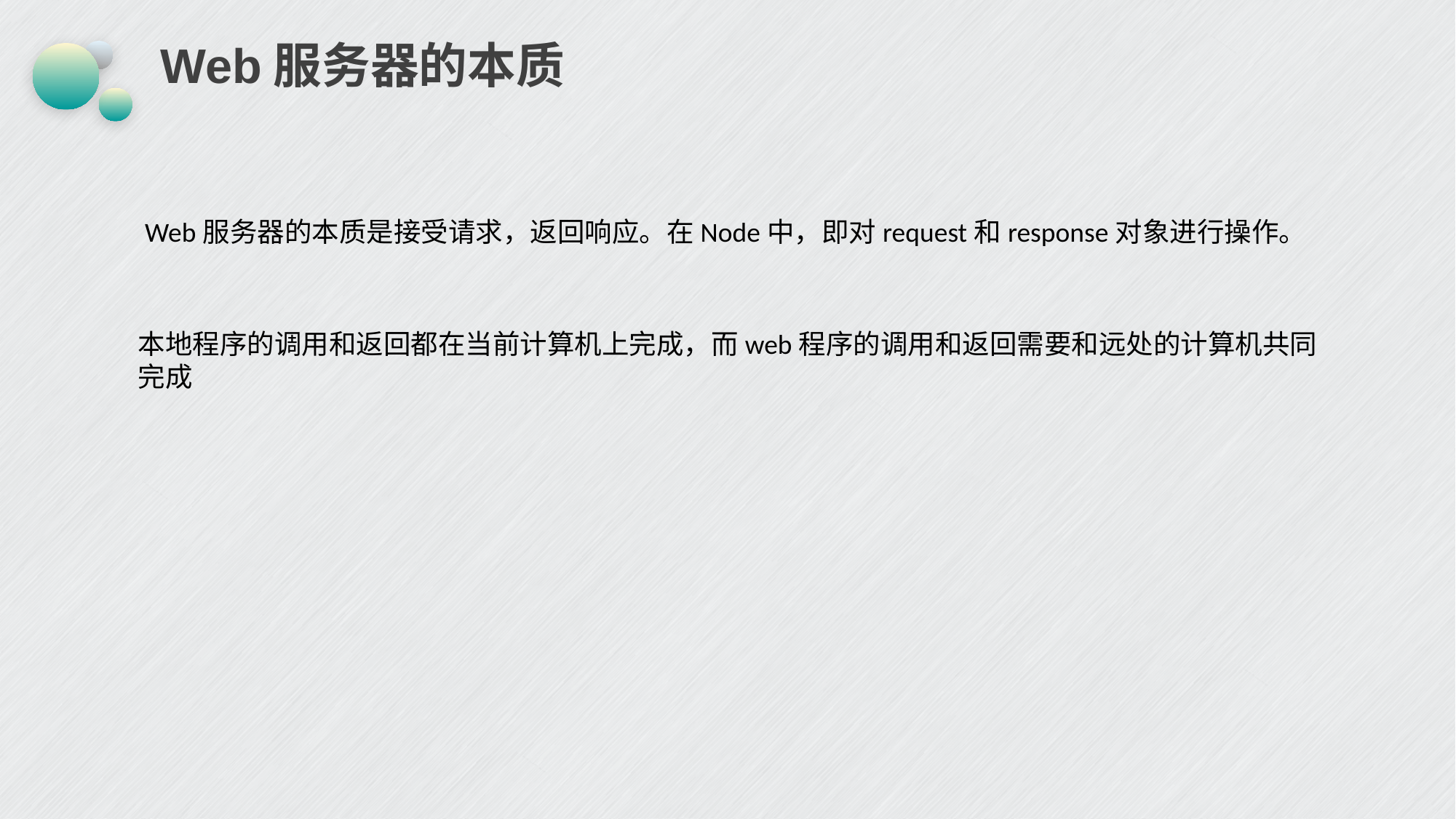

# Web服务器的本质

Web服务器的本质是接受请求，返回响应。在Node中，即对request和response对象进行操作。
本地程序的调用和返回都在当前计算机上完成，而web程序的调用和返回需要和远处的计算机共同
完成